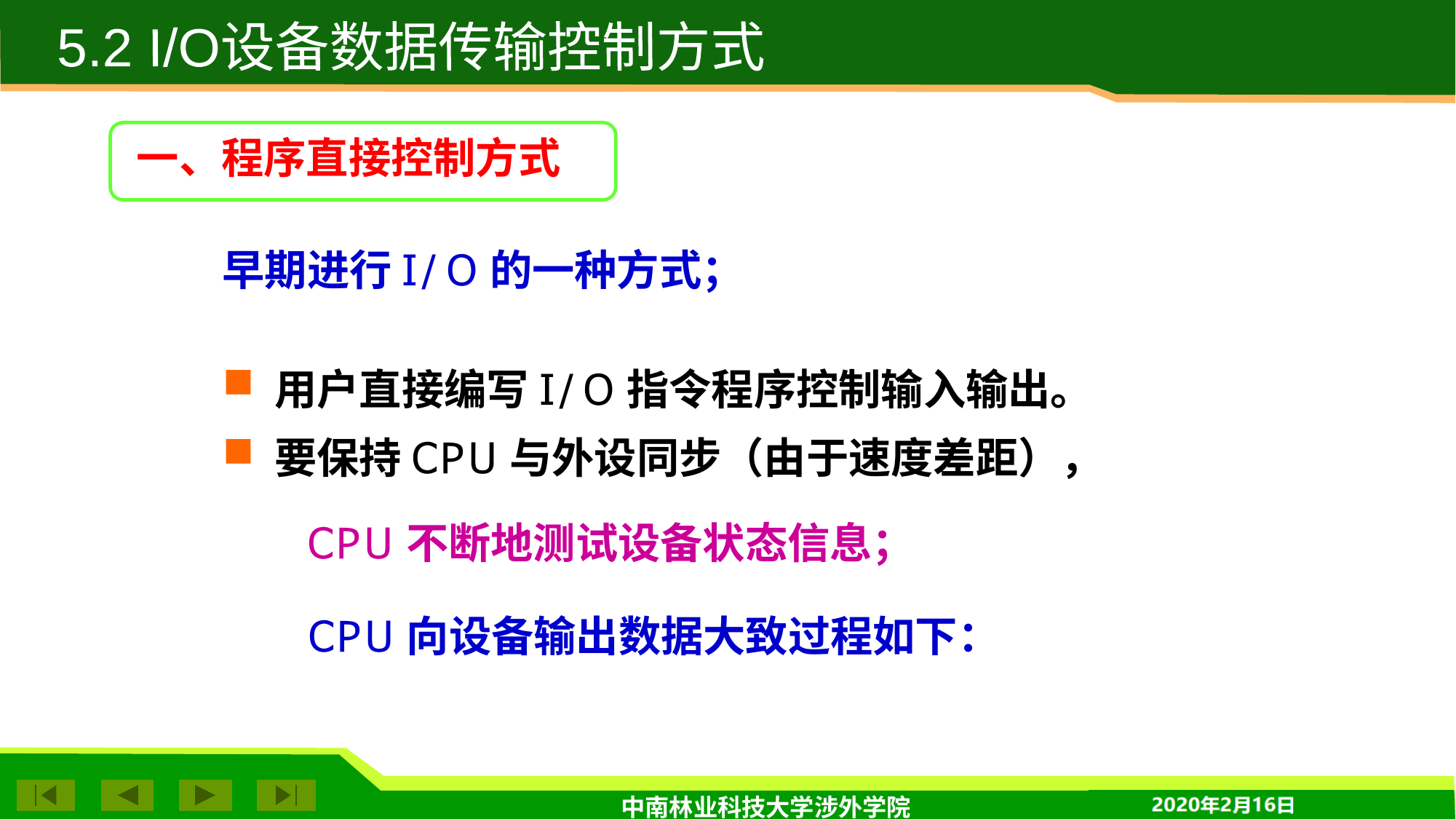

5.2 I/O设备数据传输控制方式

一、程序直接控制方式
早期进行I/O的一种方式；

 用户直接编写I/O指令程序控制输入输出。
 要保持CPU与外设同步（由于速度差距），

       CPU向设备输出数据大致过程如下：

CPU不断地测试设备状态信息；